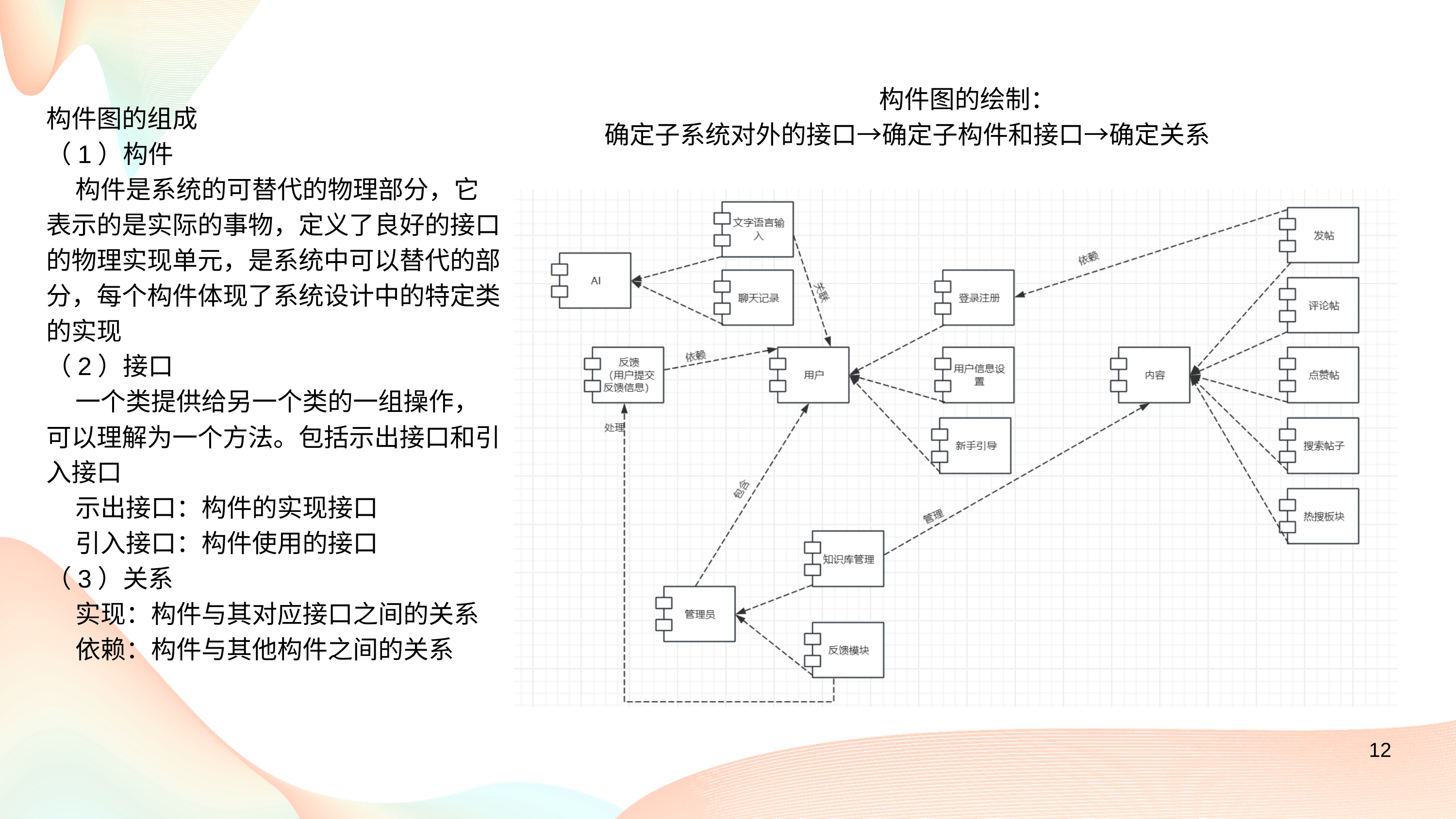

构件图的绘制：
确定子系统对外的接口→确定子构件和接口→确定关系
构件图的组成
（1）构件
    构件是系统的可替代的物理部分，它表示的是实际的事物，定义了良好的接口的物理实现单元，是系统中可以替代的部分，每个构件体现了系统设计中的特定类的实现
（2）接口
    一个类提供给另一个类的一组操作，可以理解为一个方法。包括示出接口和引入接口
    示出接口：构件的实现接口
    引入接口：构件使用的接口
（3）关系
    实现：构件与其对应接口之间的关系
    依赖：构件与其他构件之间的关系

12